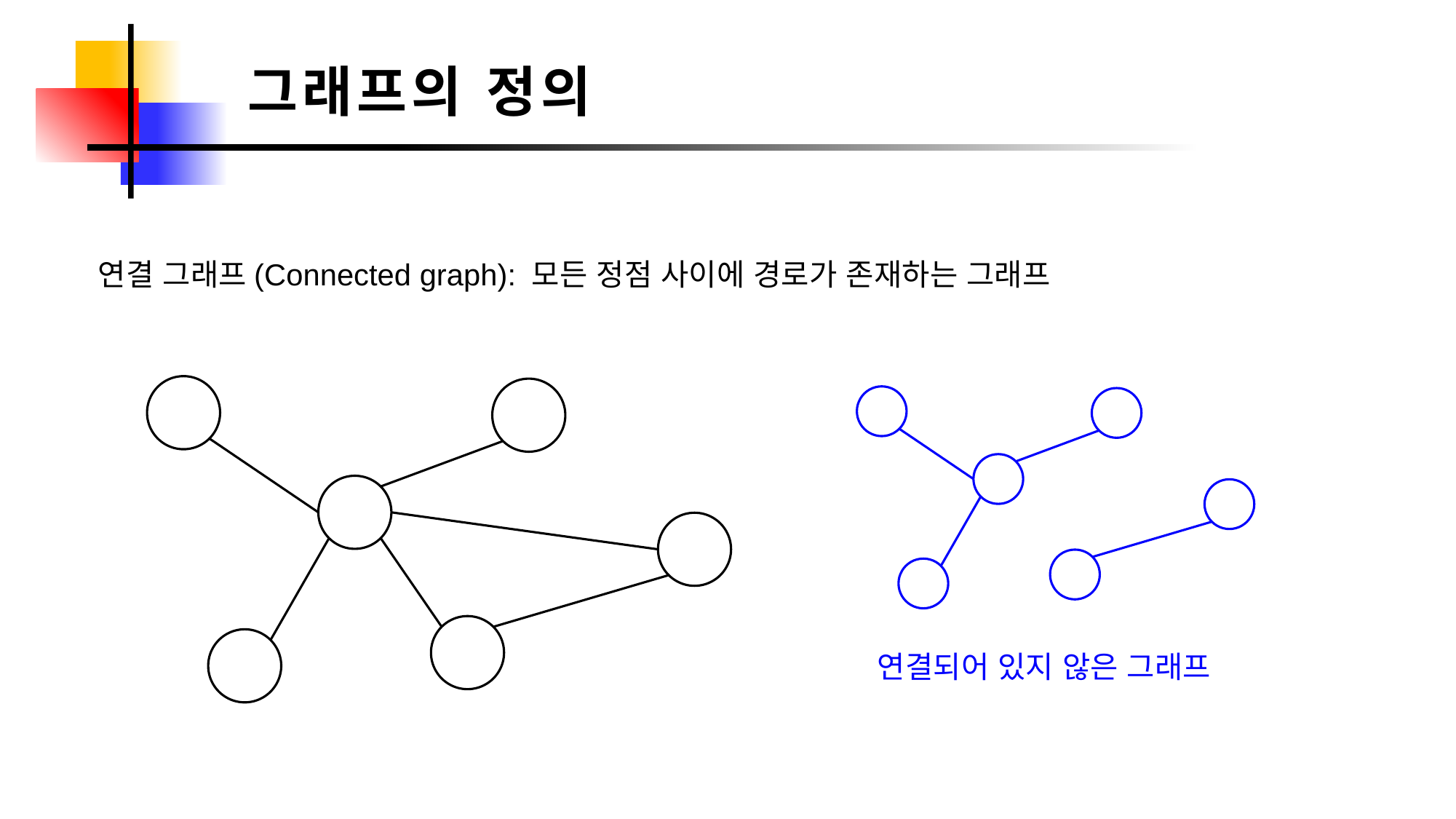

그래프의 정의

연결 그래프(Connected graph): 모든 정점 사이에 경로가 존재하는 그래프

연결되어 있지 않은 그래프